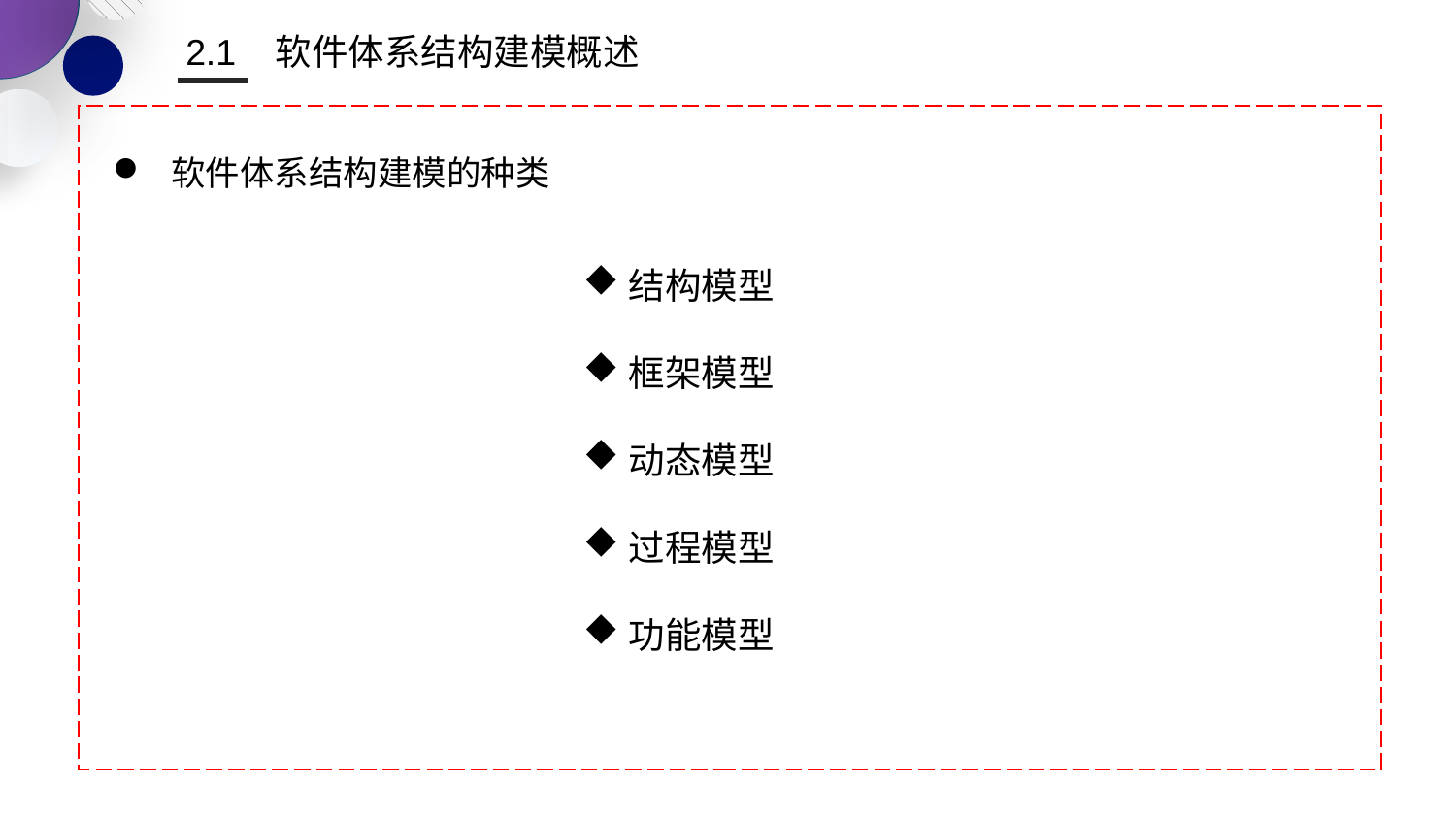

2.1   软件体系结构建模概述

  软件体系结构建模的种类
结构模型

框架模型

动态模型

过程模型

功能模型